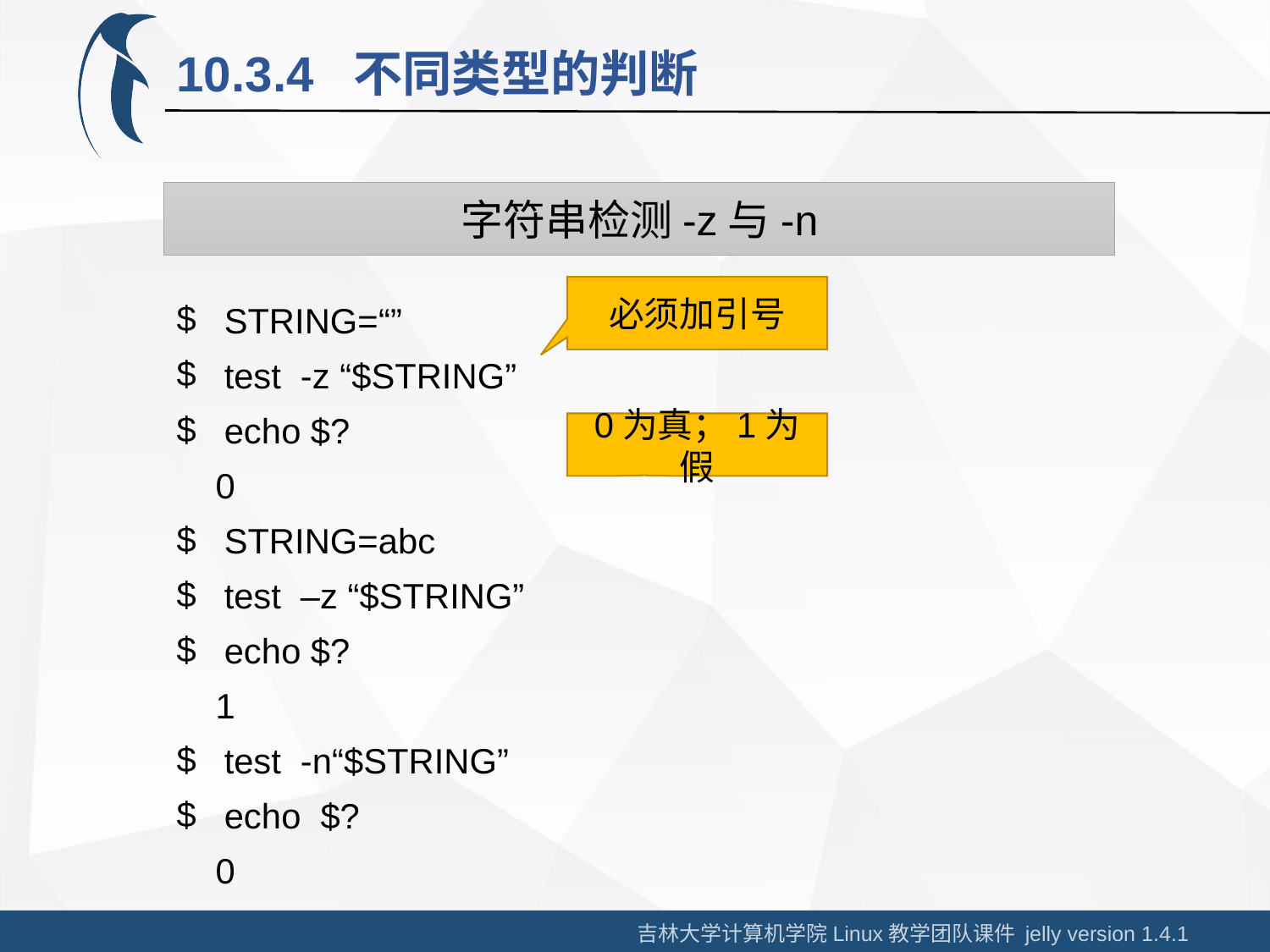

10.3.4  不同类型的判断
字符串检测-z与-n
必须加引号
STRING=“”
test  -z “$STRING”
echo $?
    0
STRING=abc
test  –z “$STRING”
echo $?
    1
test  -n“$STRING”
echo  $?
    0
0为真；1为假